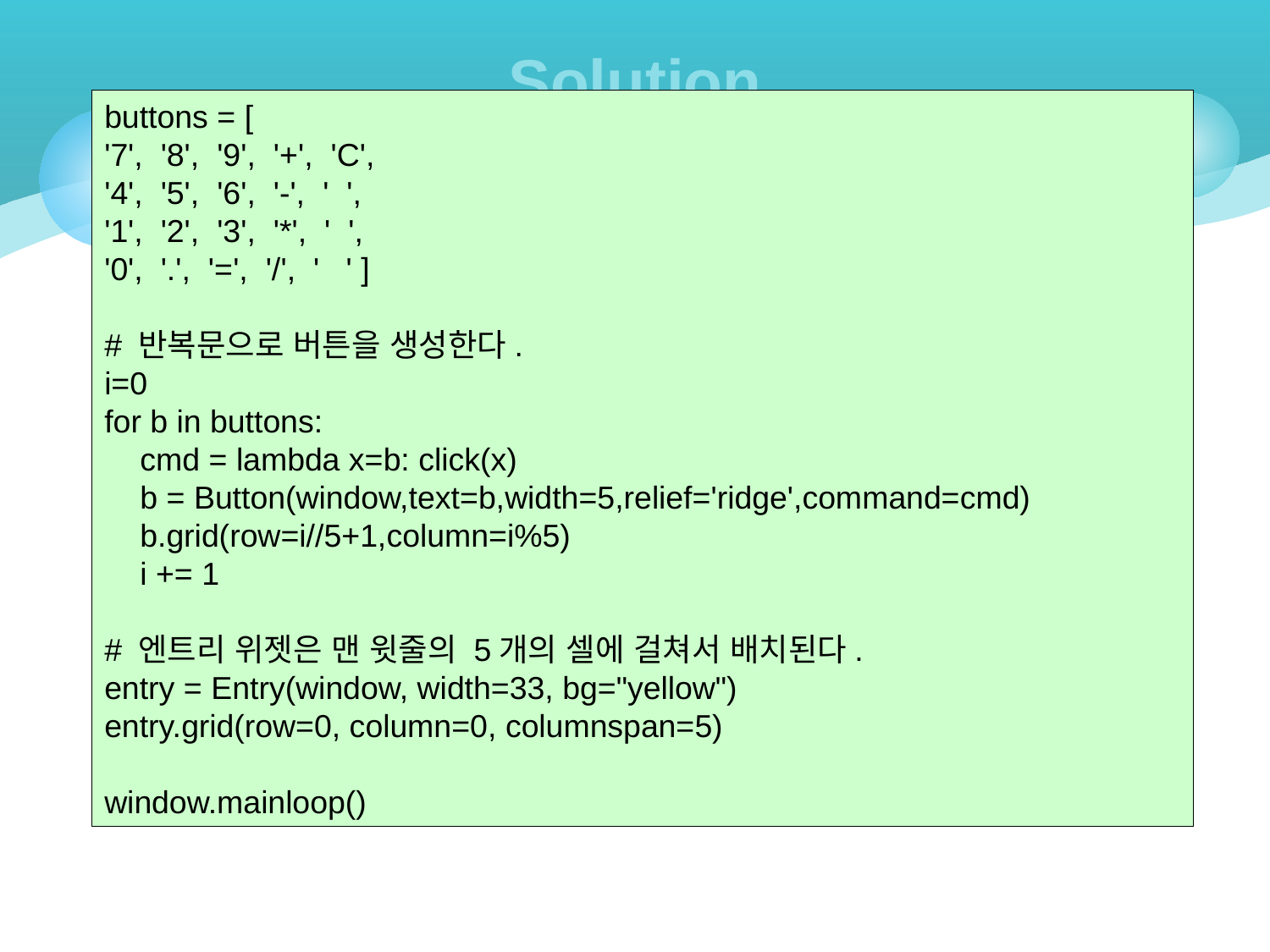

# Solution
buttons = [
'7',  '8',  '9',  '+',  'C',
'4',  '5',  '6',  '-',  '  ',
'1',  '2',  '3',  '*',  '  ',
'0',  '.',  '=',  '/',  '   ' ]

# 반복문으로 버튼을 생성한다.
i=0
for b in buttons:
    cmd = lambda x=b: click(x)
    b = Button(window,text=b,width=5,relief='ridge',command=cmd)
    b.grid(row=i//5+1,column=i%5)
    i += 1

# 엔트리 위젯은 맨 윗줄의 5개의 셀에 걸쳐서 배치된다.
entry = Entry(window, width=33, bg="yellow")
entry.grid(row=0, column=0, columnspan=5)

window.mainloop()